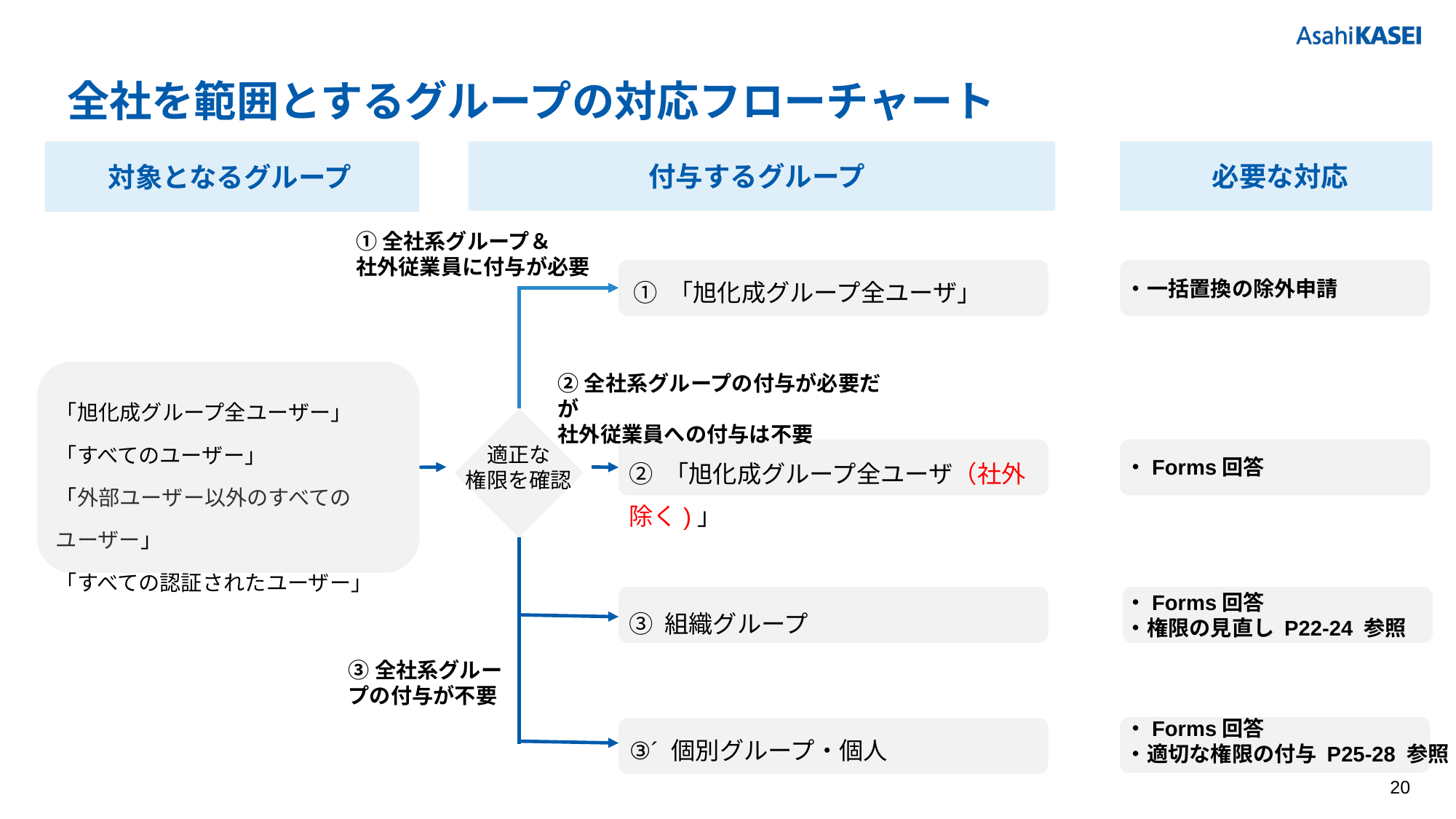

# 全社を範囲とするグループの対応フローチャート

対象となるグループ

付与するグループ

必要な対応
全ユーザー
①全社系グループ＆
社外従業員に付与が必要
① 「旭化成グループ全ユーザ」

・一括置換の除外申請

「旭化成グループ全ユーザー」
「すべてのユーザー」
「外部ユーザー以外のすべてのユーザー」
「すべての認証されたユーザー」
②全社系グループの付与が必要だが
社外従業員への付与は不要

適正な
権限を確認

② 「旭化成グループ全ユーザ（社外除く)」
・Forms回答

・Forms回答
・権限の見直し P22-24 参照
③ 組織グループ
③全社系グループの付与が不要
・Forms回答
・適切な権限の付与 P25-28 参照
③´ 個別グループ・個人

20